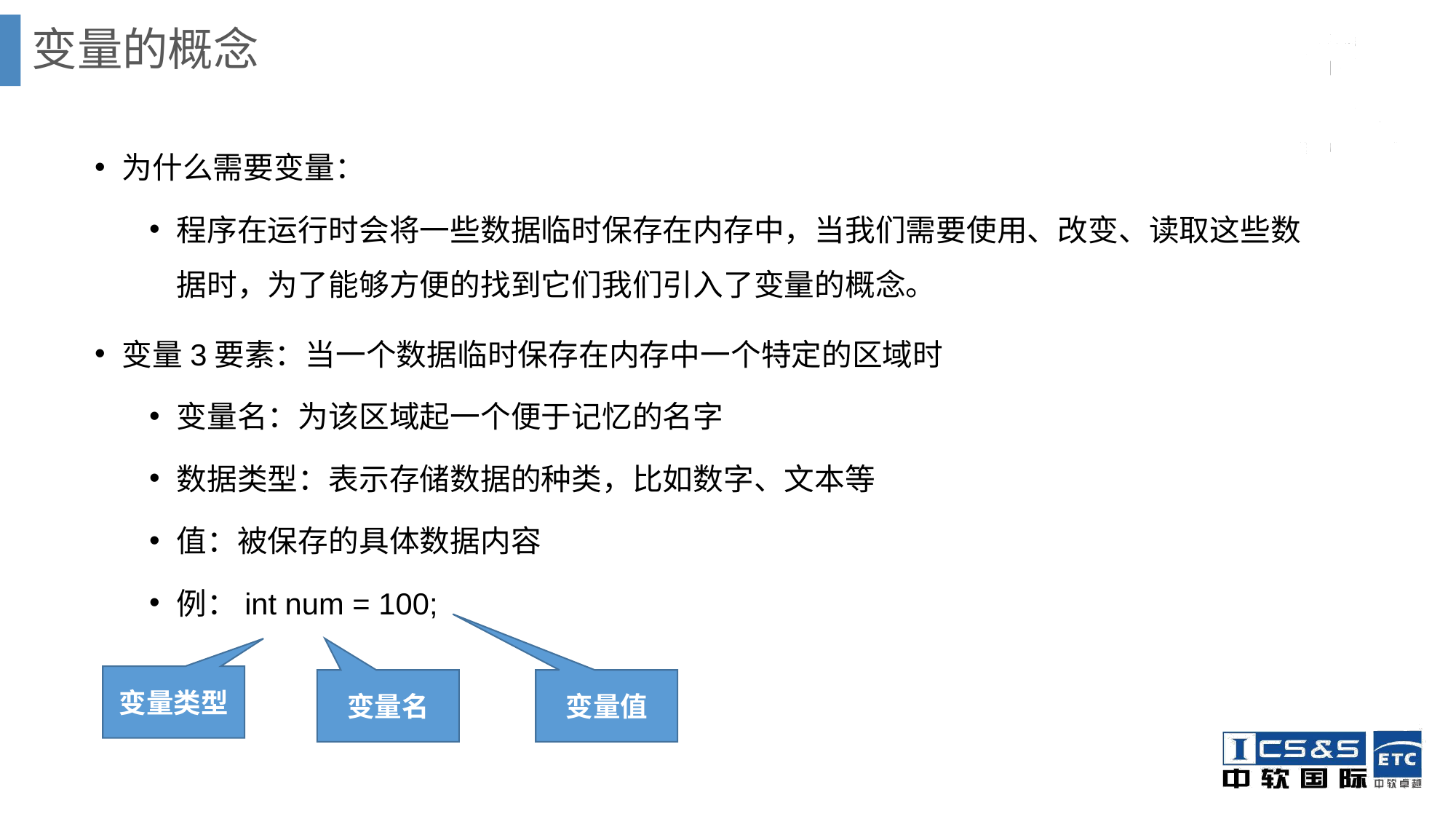

# 变量的概念
为什么需要变量：
程序在运行时会将一些数据临时保存在内存中，当我们需要使用、改变、读取这些数据时，为了能够方便的找到它们我们引入了变量的概念。
变量3要素：当一个数据临时保存在内存中一个特定的区域时
变量名：为该区域起一个便于记忆的名字
数据类型：表示存储数据的种类，比如数字、文本等
值：被保存的具体数据内容
例：int num = 100;
变量类型
变量名
变量值